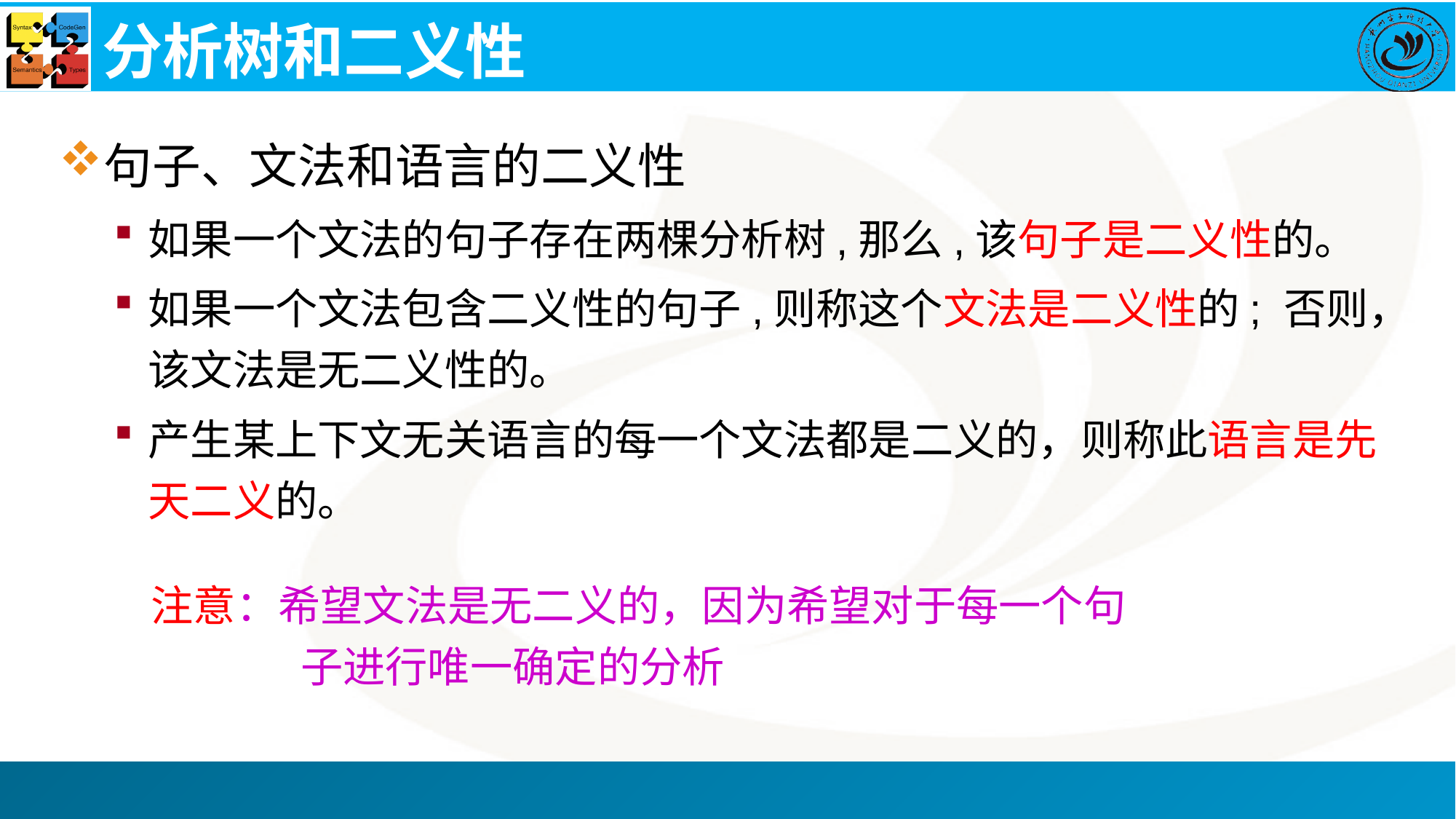

# 分析树和二义性
句子、文法和语言的二义性
如果一个文法的句子存在两棵分析树,那么,该句子是二义性的。
如果一个文法包含二义性的句子,则称这个文法是二义性的; 否则，该文法是无二义性的。
产生某上下文无关语言的每一个文法都是二义的，则称此语言是先天二义的。

注意：希望文法是无二义的，因为希望对于每一个句子进行唯一确定的分析
67